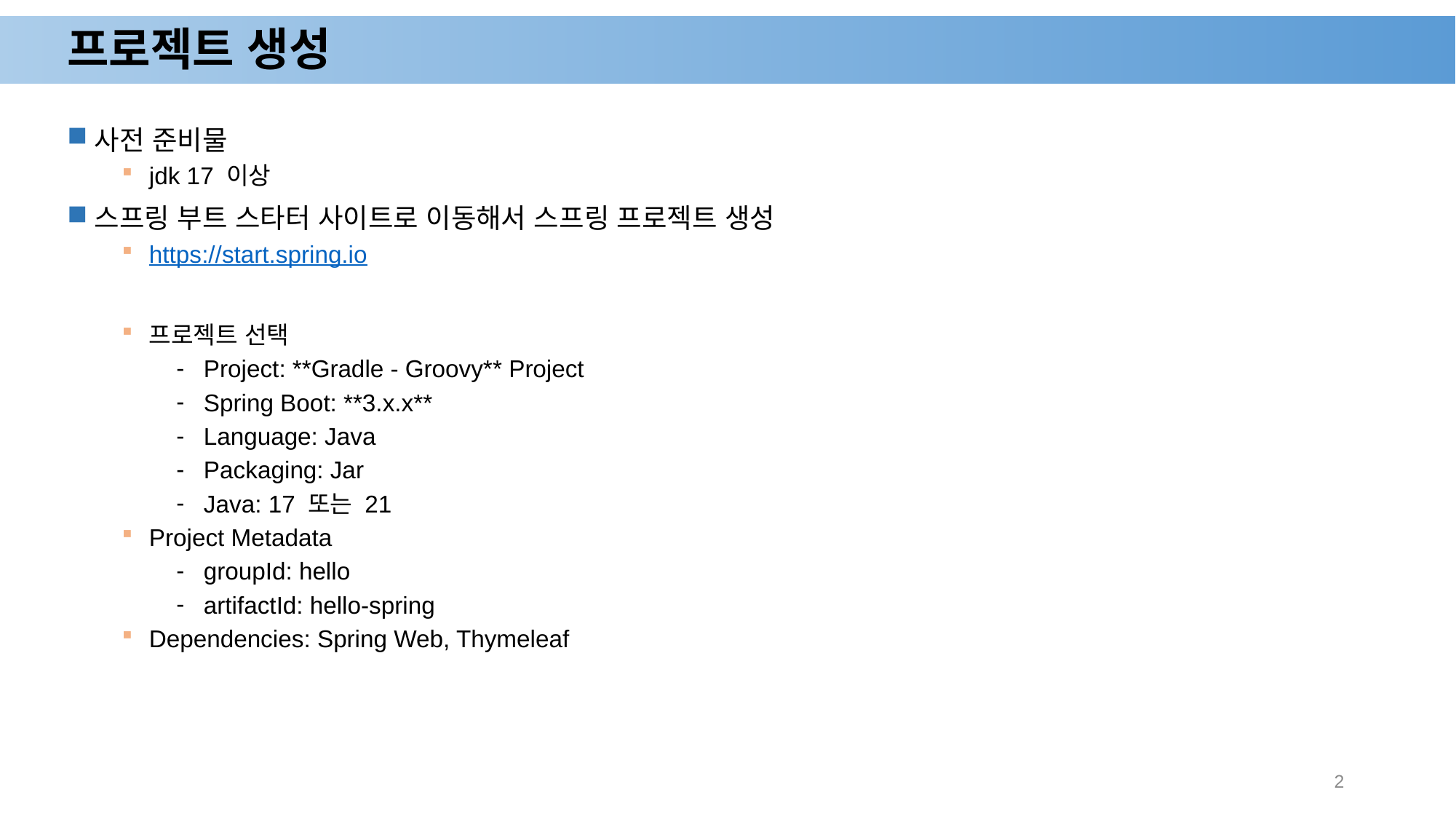

# 프로젝트 생성
사전 준비물
jdk 17 이상
스프링 부트 스타터 사이트로 이동해서 스프링 프로젝트 생성
https://start.spring.io

프로젝트 선택
Project: **Gradle - Groovy** Project
Spring Boot: **3.x.x**
Language: Java
Packaging: Jar
Java: 17 또는 21
Project Metadata
groupId: hello
artifactId: hello-spring
Dependencies: Spring Web, Thymeleaf
2